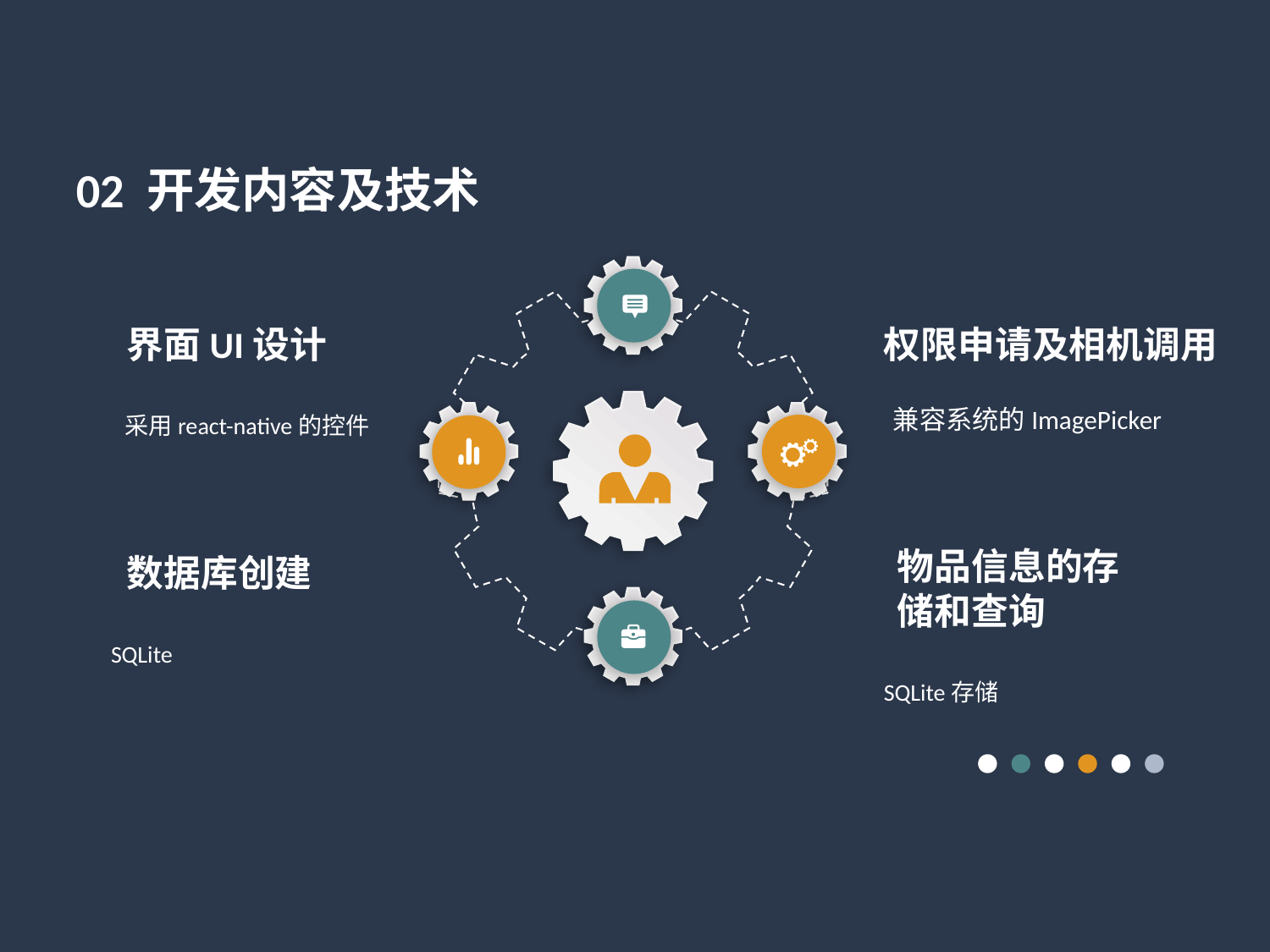

02 开发内容及技术

界面UI设计
采用react-native的控件
权限申请及相机调用
兼容系统的ImagePicker
物品信息的存储和查询

SQLite
数据库创建
SQLite存储